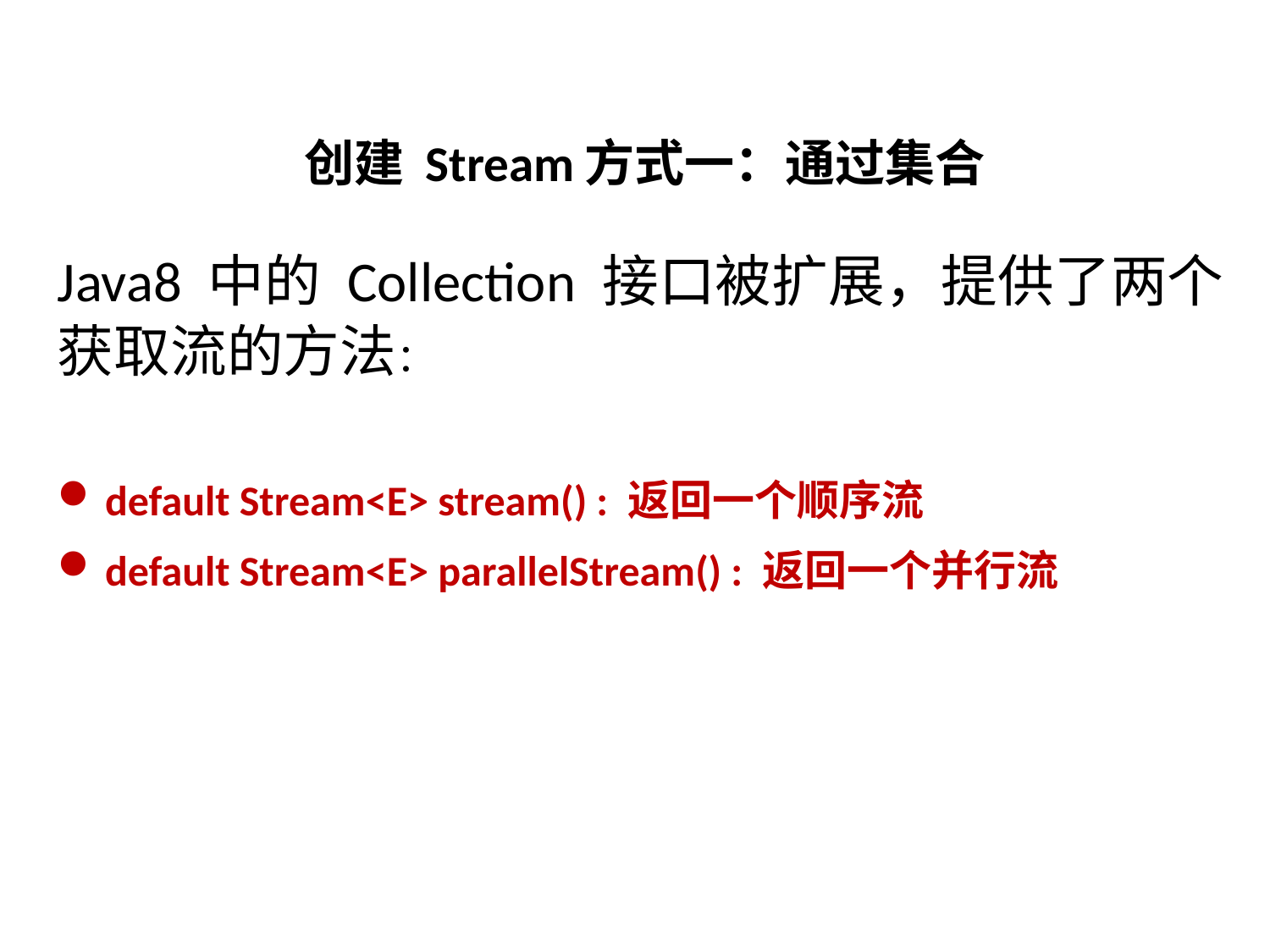

# 创建 Stream方式一：通过集合
Java8 中的 Collection 接口被扩展，提供了两个获取流的方法：

default Stream<E> stream() : 返回一个顺序流
default Stream<E> parallelStream() : 返回一个并行流